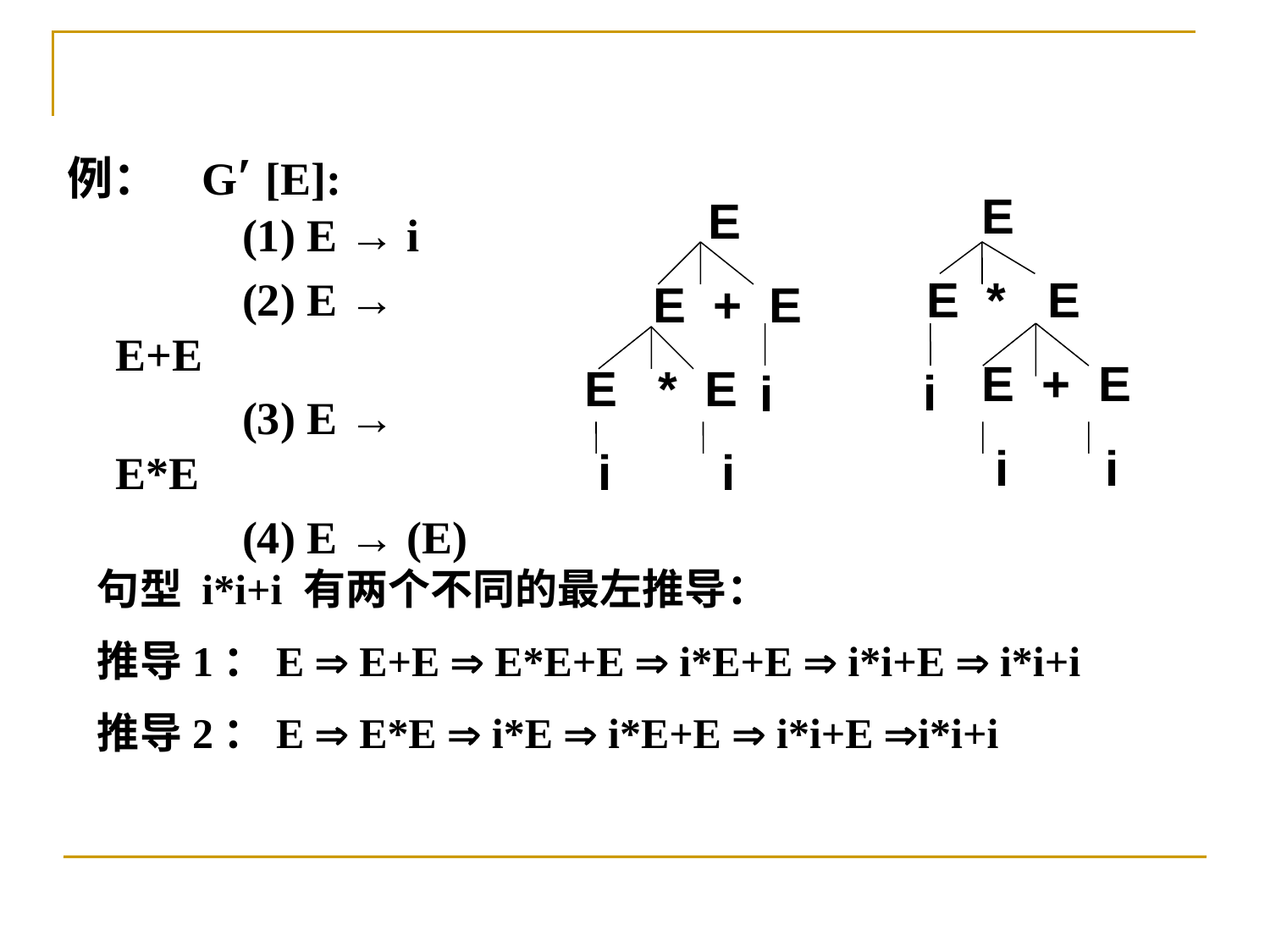

例：   G′ [E]:
	(1) E → i
		(2) E → E+E
		(3) E → E*E
		(4) E → (E)

        E
    E  *   E
        E  +  E
         i       i
           E
       E  +  E
  E   *  E
   i        i

i
i

句型 i*i+i 有两个不同的最左推导：
推导1：E ⇒ E+E ⇒ E*E+E ⇒ i*E+E ⇒ i*i+E ⇒ i*i+i
推导2：E ⇒ E*E ⇒ i*E ⇒ i*E+E ⇒ i*i+E ⇒i*i+i
92